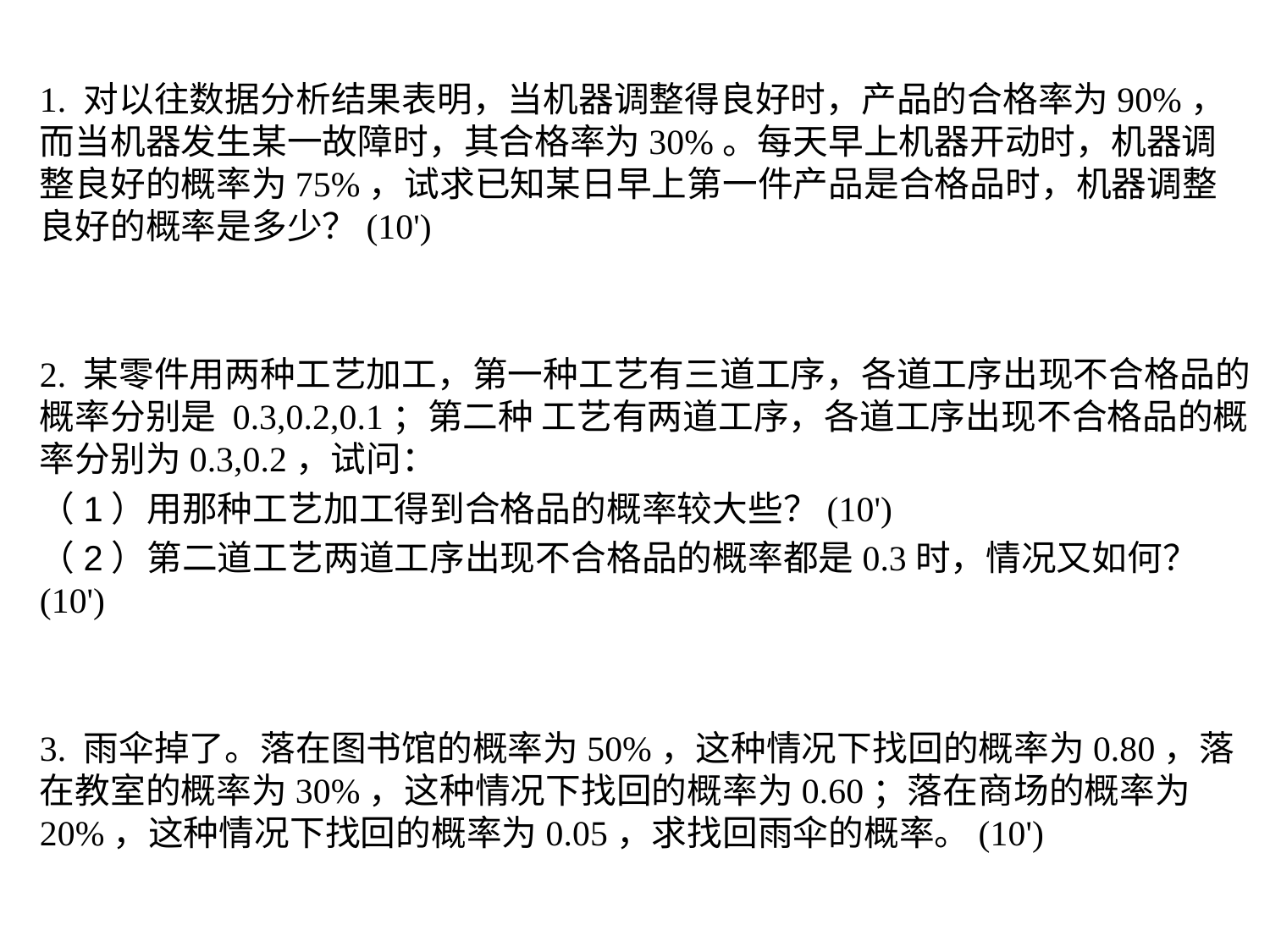

1. 对以往数据分析结果表明，当机器调整得良好时，产品的合格率为90%，而当机器发生某一故障时，其合格率为30%。每天早上机器开动时，机器调整良好的概率为75%，试求已知某日早上第一件产品是合格品时，机器调整良好的概率是多少？(10')

2. 某零件用两种工艺加工，第一种工艺有三道工序，各道工序出现不合格品的概率分别是 0.3,0.2,0.1；第二种 工艺有两道工序，各道工序出现不合格品的概率分别为0.3,0.2，试问：
（1）用那种工艺加工得到合格品的概率较大些？(10')
（2）第二道工艺两道工序出现不合格品的概率都是0.3时，情况又如何？(10')

3. 雨伞掉了。落在图书馆的概率为50%，这种情况下找回的概率为0.80，落在教室的概率为30%，这种情况下找回的概率为0.60；落在商场的概率为20%，这种情况下找回的概率为0.05，求找回雨伞的概率。(10')